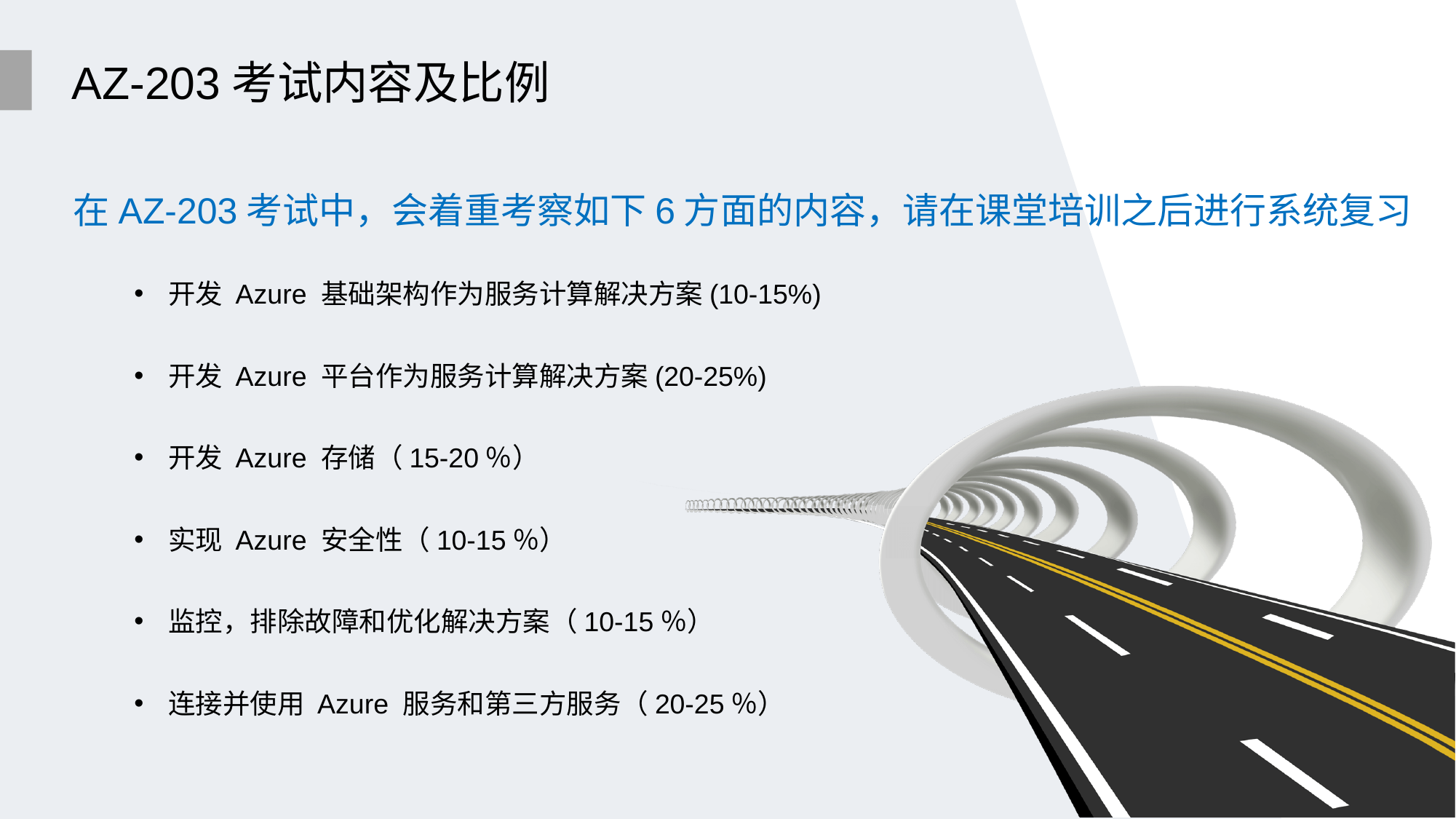

AZ-203考试内容及比例
在AZ-203考试中，会着重考察如下6方面的内容，请在课堂培训之后进行系统复习
开发 Azure 基础架构作为服务计算解决方案(10-15%)
开发 Azure 平台作为服务计算解决方案(20-25%)
开发 Azure 存储（15-20％）
实现 Azure 安全性（10-15％）
监控，排除故障和优化解决方案（10-15％）
连接并使用 Azure 服务和第三方服务（20-25％）